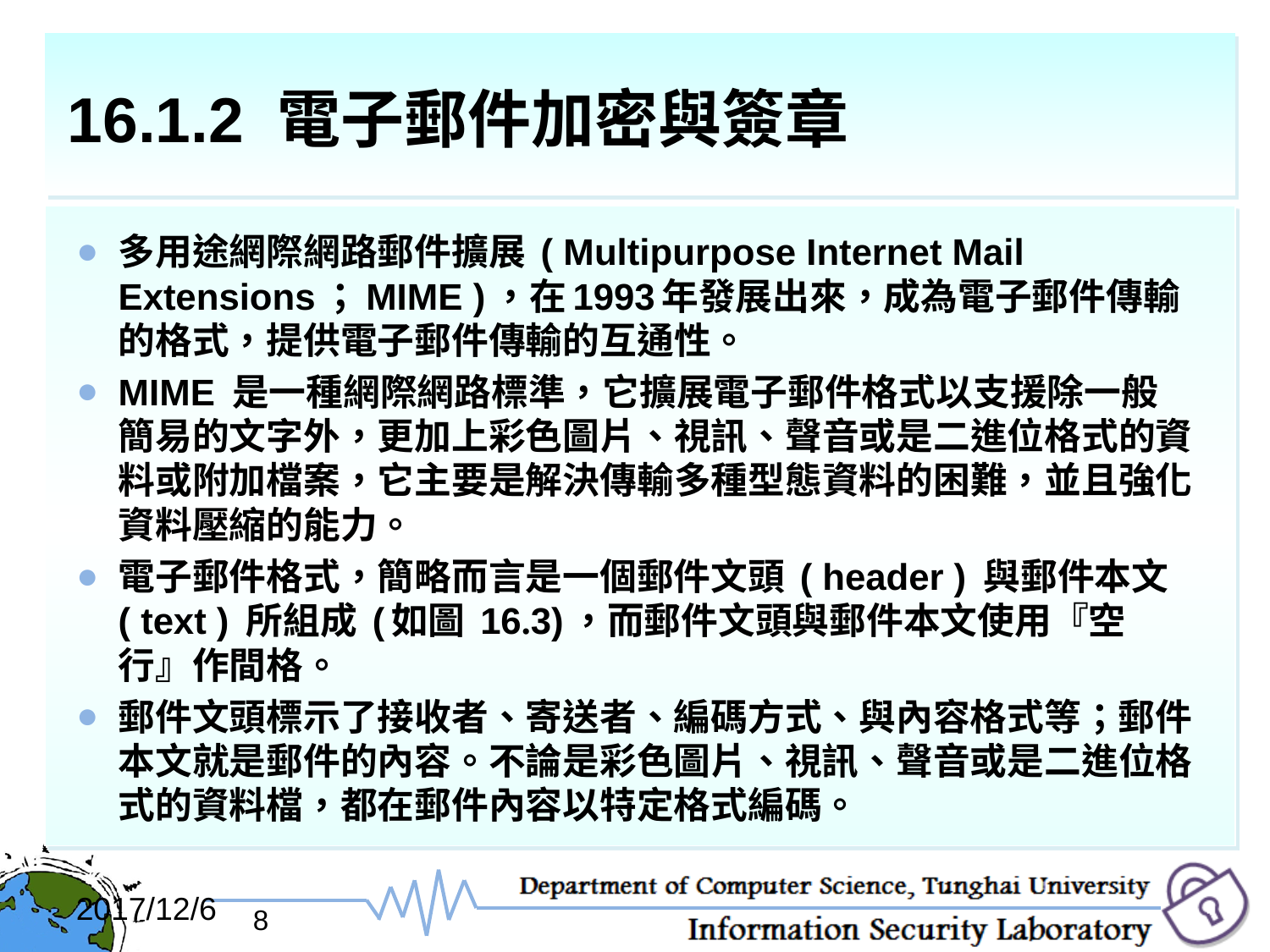

# 16.1.2 電子郵件加密與簽章
多用途網際網路郵件擴展 ( Multipurpose Internet Mail Extensions；MIME )，在1993年發展出來，成為電子郵件傳輸的格式，提供電子郵件傳輸的互通性。
MIME 是一種網際網路標準，它擴展電子郵件格式以支援除一般簡易的文字外，更加上彩色圖片、視訊、聲音或是二進位格式的資料或附加檔案，它主要是解決傳輸多種型態資料的困難，並且強化資料壓縮的能力。
電子郵件格式，簡略而言是一個郵件文頭 ( header ) 與郵件本文 ( text ) 所組成 (如圖 16.3)，而郵件文頭與郵件本文使用『空行』作間格。
郵件文頭標示了接收者、寄送者、編碼方式、與內容格式等；郵件本文就是郵件的內容。不論是彩色圖片、視訊、聲音或是二進位格式的資料檔，都在郵件內容以特定格式編碼。
2017/12/6
8